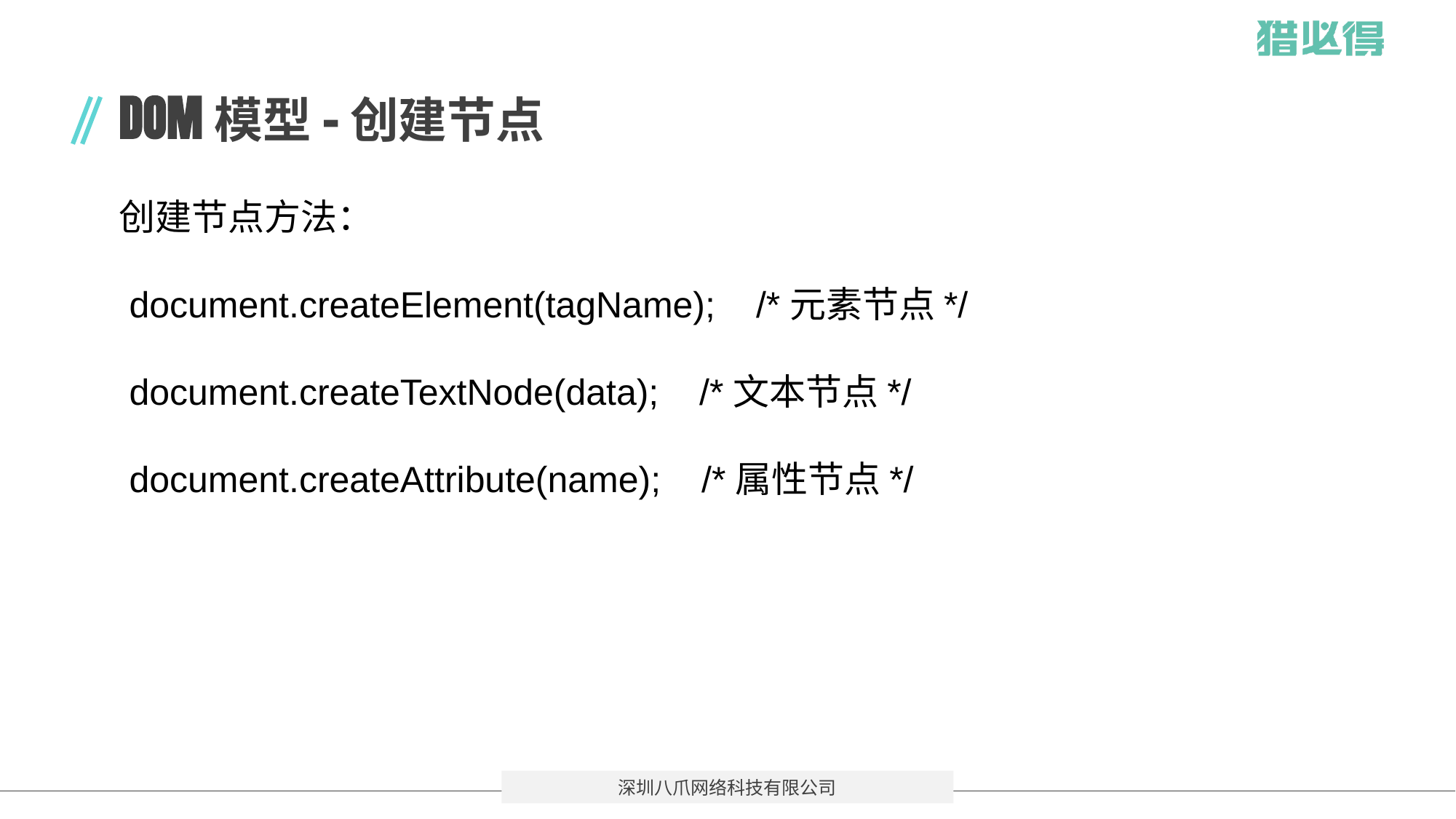

# DOM模型-创建节点
创建节点方法：

 document.createElement(tagName);    /*元素节点*/

 document.createTextNode(data);    /*文本节点*/

 document.createAttribute(name);    /*属性节点*/